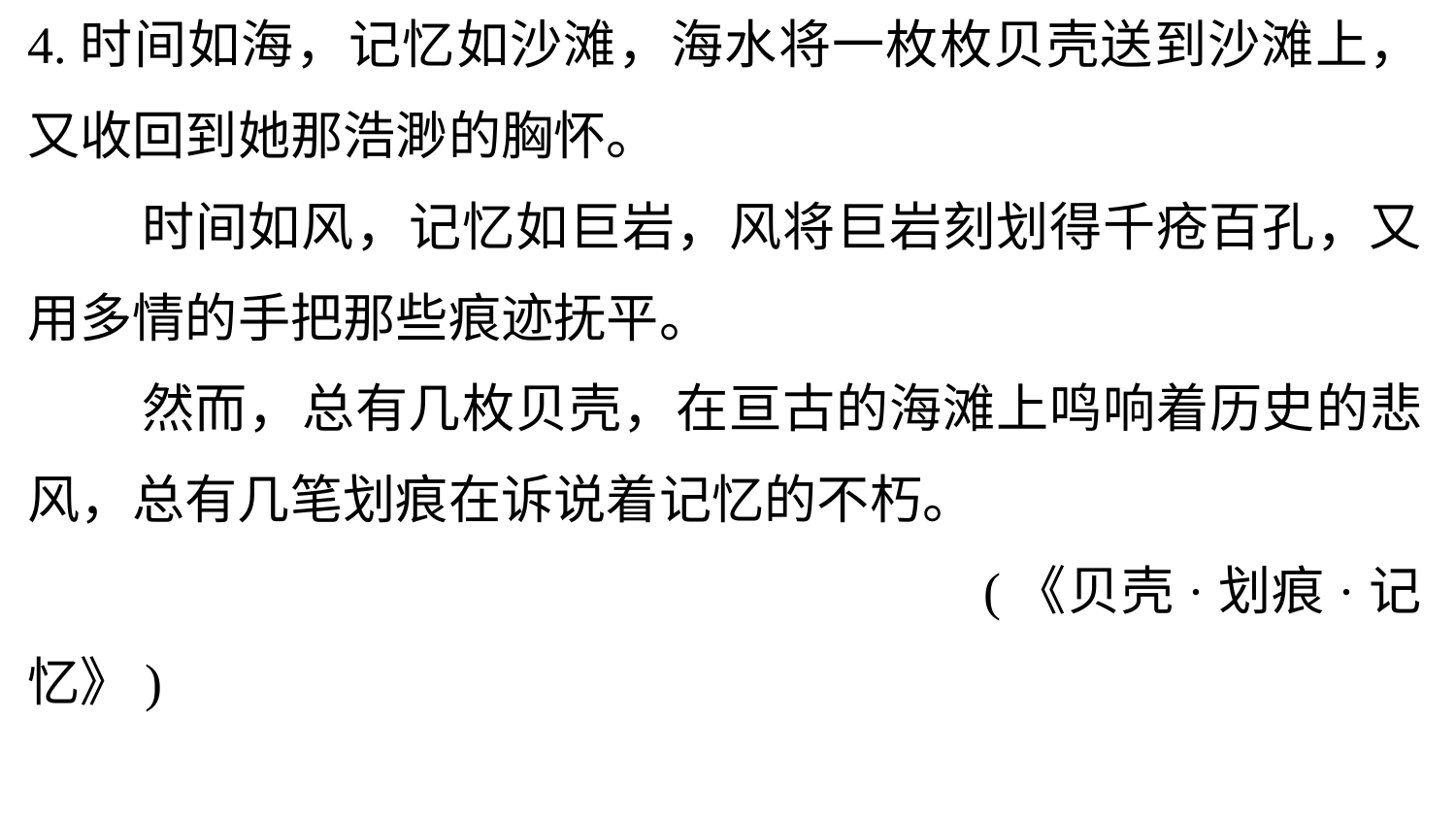

4.时间如海，记忆如沙滩，海水将一枚枚贝壳送到沙滩上，又收回到她那浩渺的胸怀。
        时间如风，记忆如巨岩，风将巨岩刻划得千疮百孔，又用多情的手把那些痕迹抚平。
        然而，总有几枚贝壳，在亘古的海滩上鸣响着历史的悲风，总有几笔划痕在诉说着记忆的不朽。
                                                                    (《贝壳·划痕·记忆》)